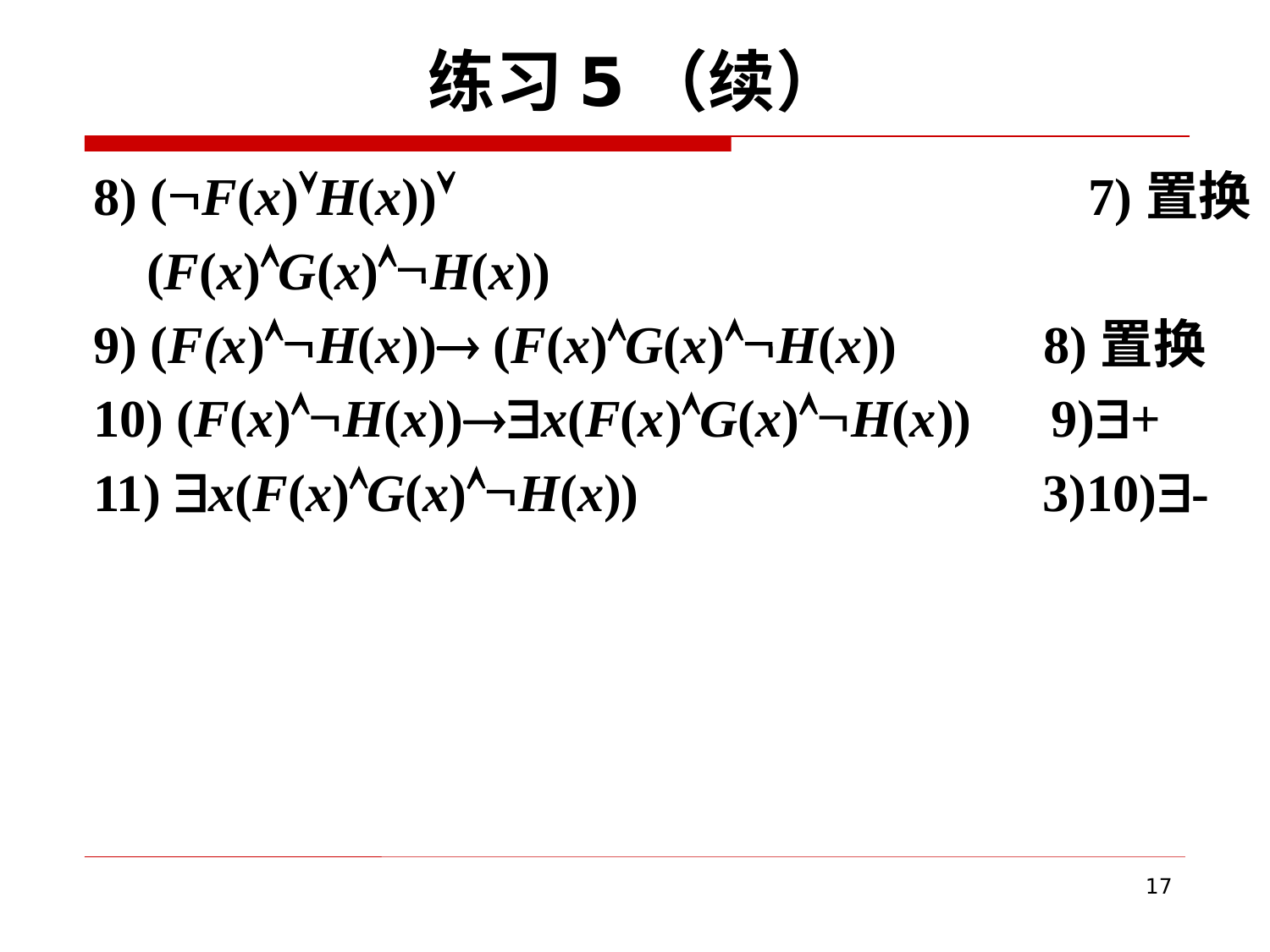

# 练习5（续）
8) (¬F(x)∨H(x))∨ 				             7)置换
    (F(x)∧G(x)∧¬H(x))
9) (F(x)∧¬H(x))→ (F(x)∧G(x)∧¬H(x))           8)置换
10) (F(x)∧¬H(x))→∃x(F(x)∧G(x)∧¬H(x))      9)∃+
11) ∃x(F(x)∧G(x)∧¬H(x))                 		3)10)∃-
17